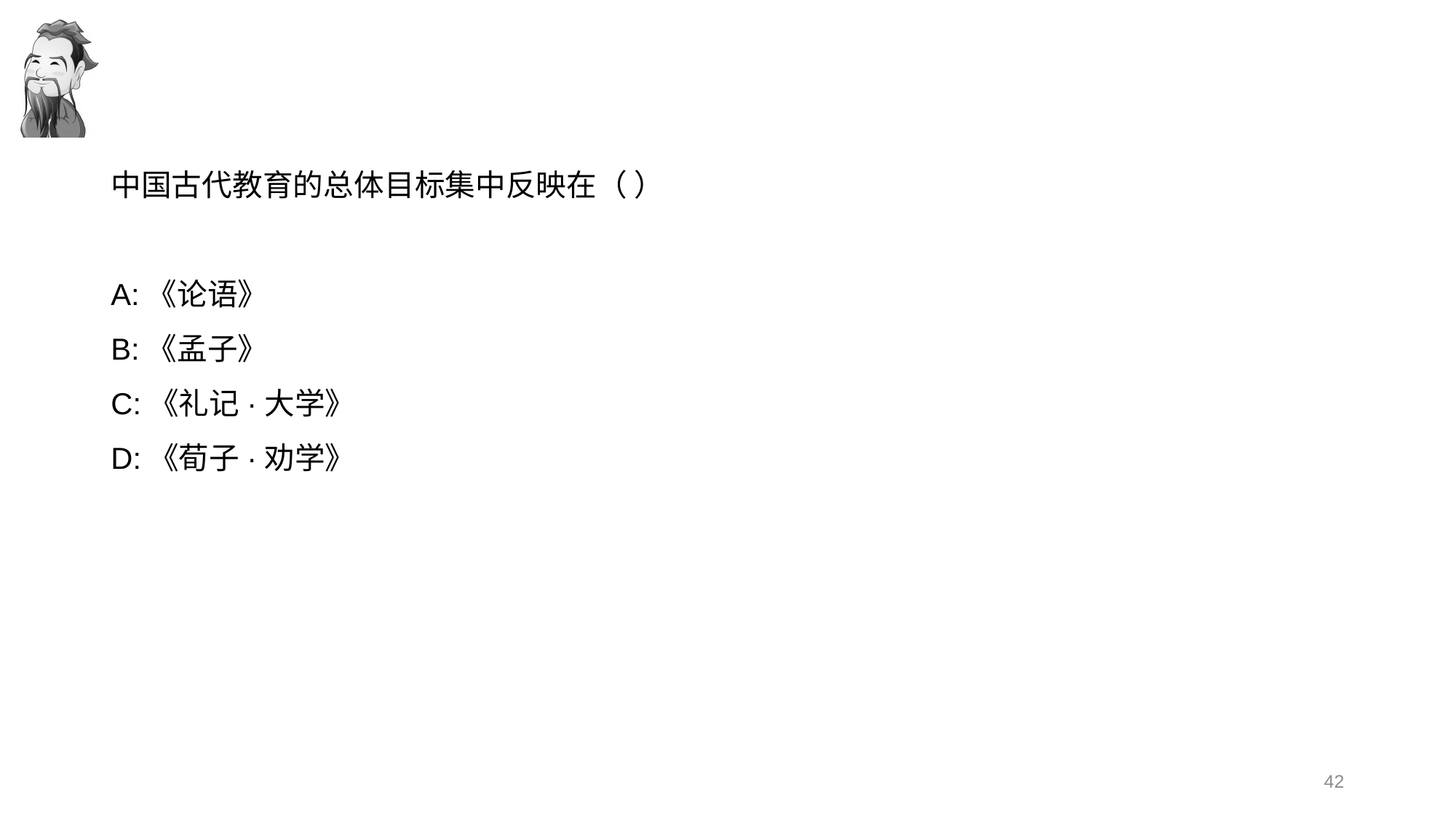

#
中国古代教育的总体目标集中反映在（ ）

A:《论语》
B:《孟子》
C:《礼记·大学》
D:《荀子·劝学》

42